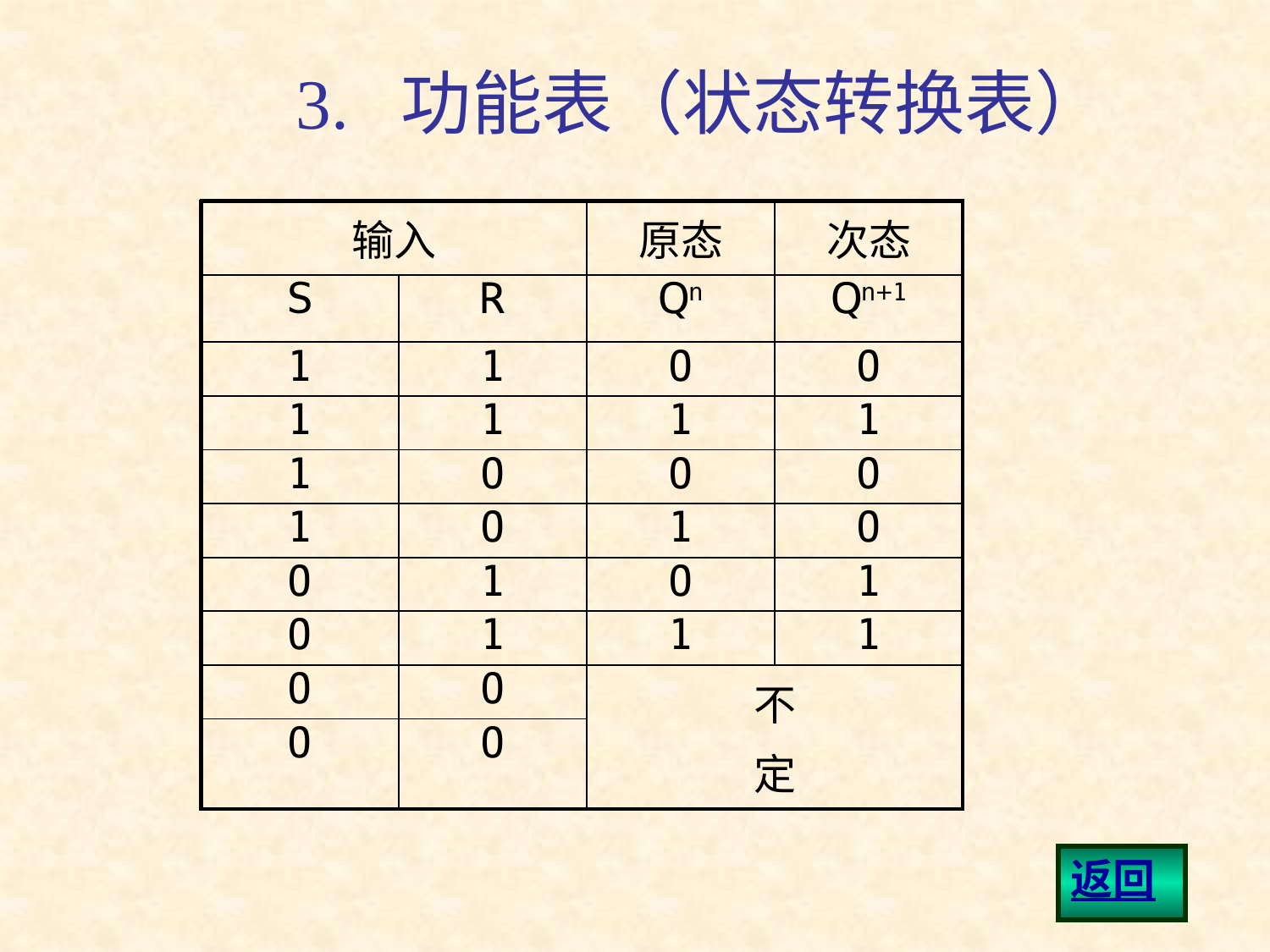

# 3.  功能表（状态转换表）
| 输入 |  | 原态 | 次态 |
| --- | --- | --- | --- |
| S | R | Qn | Qn+1 |
| 1 | 1 | 0 | 0 |
| 1 | 1 | 1 | 1 |
| 1 | 0 | 0 | 0 |
| 1 | 0 | 1 | 0 |
| 0 | 1 | 0 | 1 |
| 0 | 1 | 1 | 1 |
| 0 | 0 | 不 定 |  |
| 0 | 0 |  |  |
返回